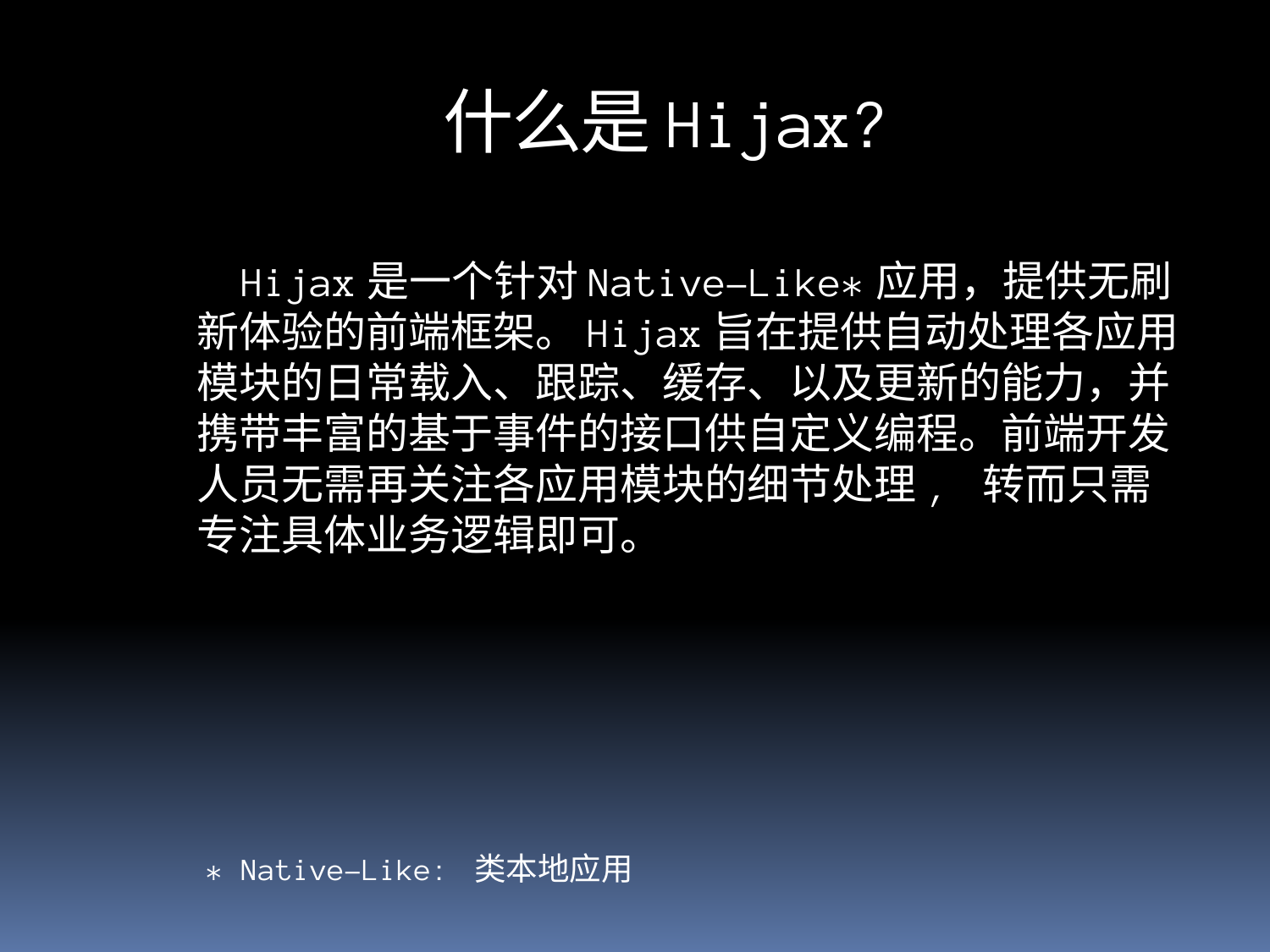

# 什么是Hijax?
    Hijax是一个针对Native-Like*应用，提供无刷新体验的前端框架。Hijax旨在提供自动处理各应用模块的日常载入、跟踪、缓存、以及更新的能力，并携带丰富的基于事件的接口供自定义编程。前端开发人员无需再关注各应用模块的细节处理, 转而只需专注具体业务逻辑即可。
* Native-Like: 类本地应用